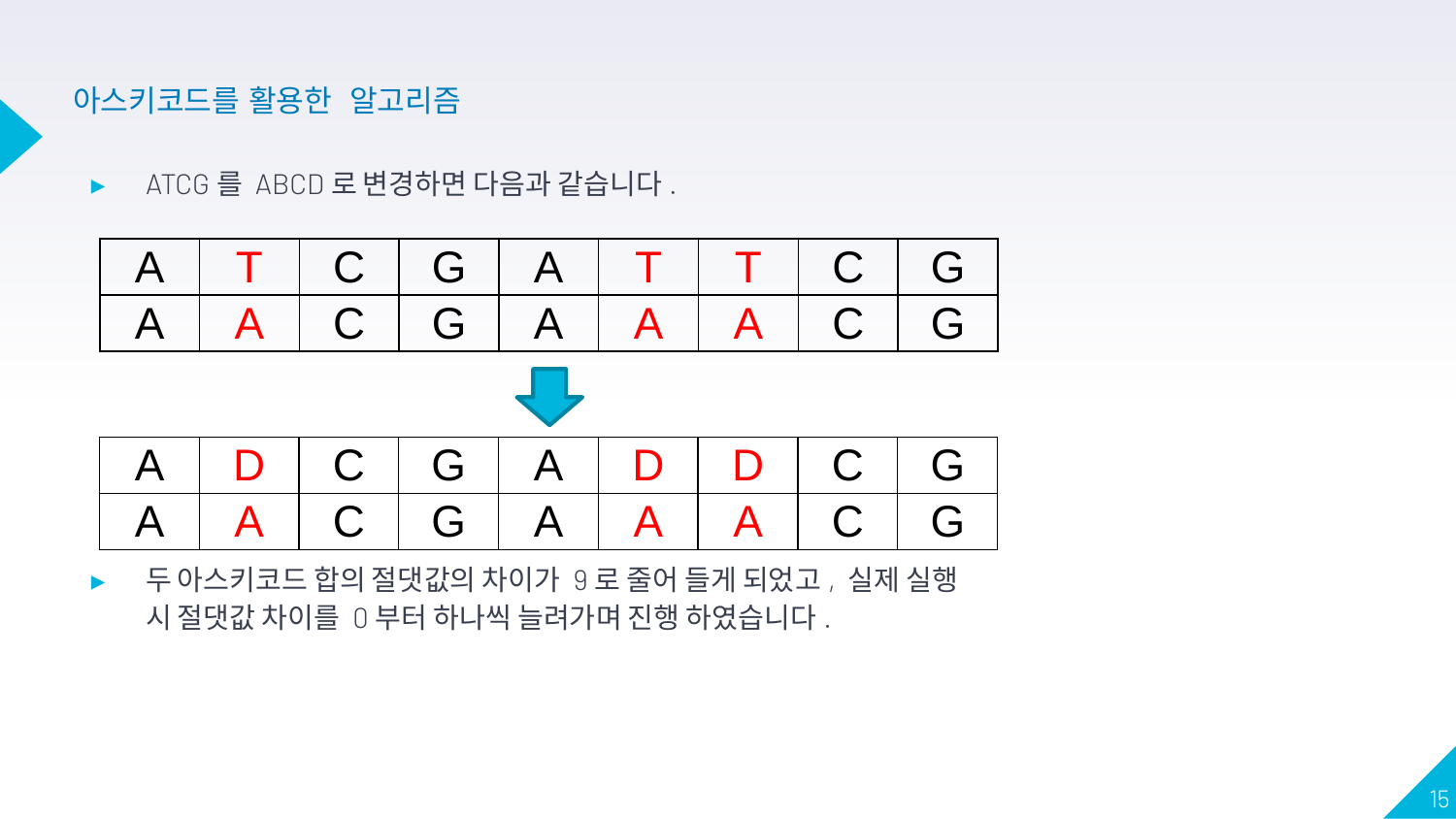

# 아스키코드를 활용한  알고리즘
ATCG를 ABCD로 변경하면 다음과 같습니다.

두 아스키코드 합의 절댓값의 차이가 9로 줄어 들게 되었고, 실제 실행 시 절댓값 차이를 0부터 하나씩 늘려가며 진행 하였습니다.

| A | T | C | G | A | T | T | C | G |
| --- | --- | --- | --- | --- | --- | --- | --- | --- |
| A | A | C | G | A | A | A | C | G |

| A | D | C | G | A | D | D | C | G |
| --- | --- | --- | --- | --- | --- | --- | --- | --- |
| A | A | C | G | A | A | A | C | G |
15